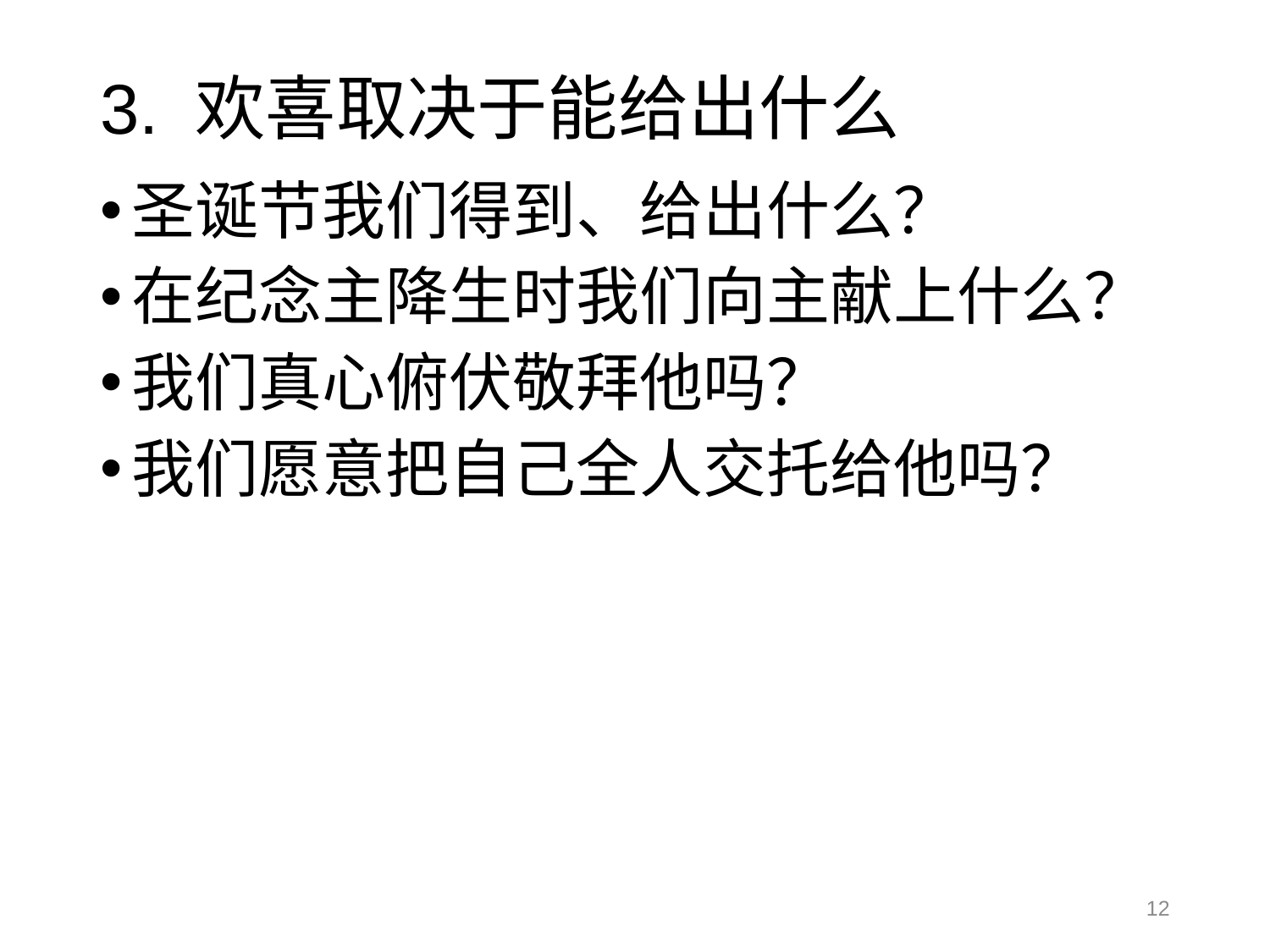

# 3. 欢喜取决于能给出什么
圣诞节我们得到、给出什么？
在纪念主降生时我们向主献上什么？
我们真心俯伏敬拜他吗？
我们愿意把自己全人交托给他吗？

12